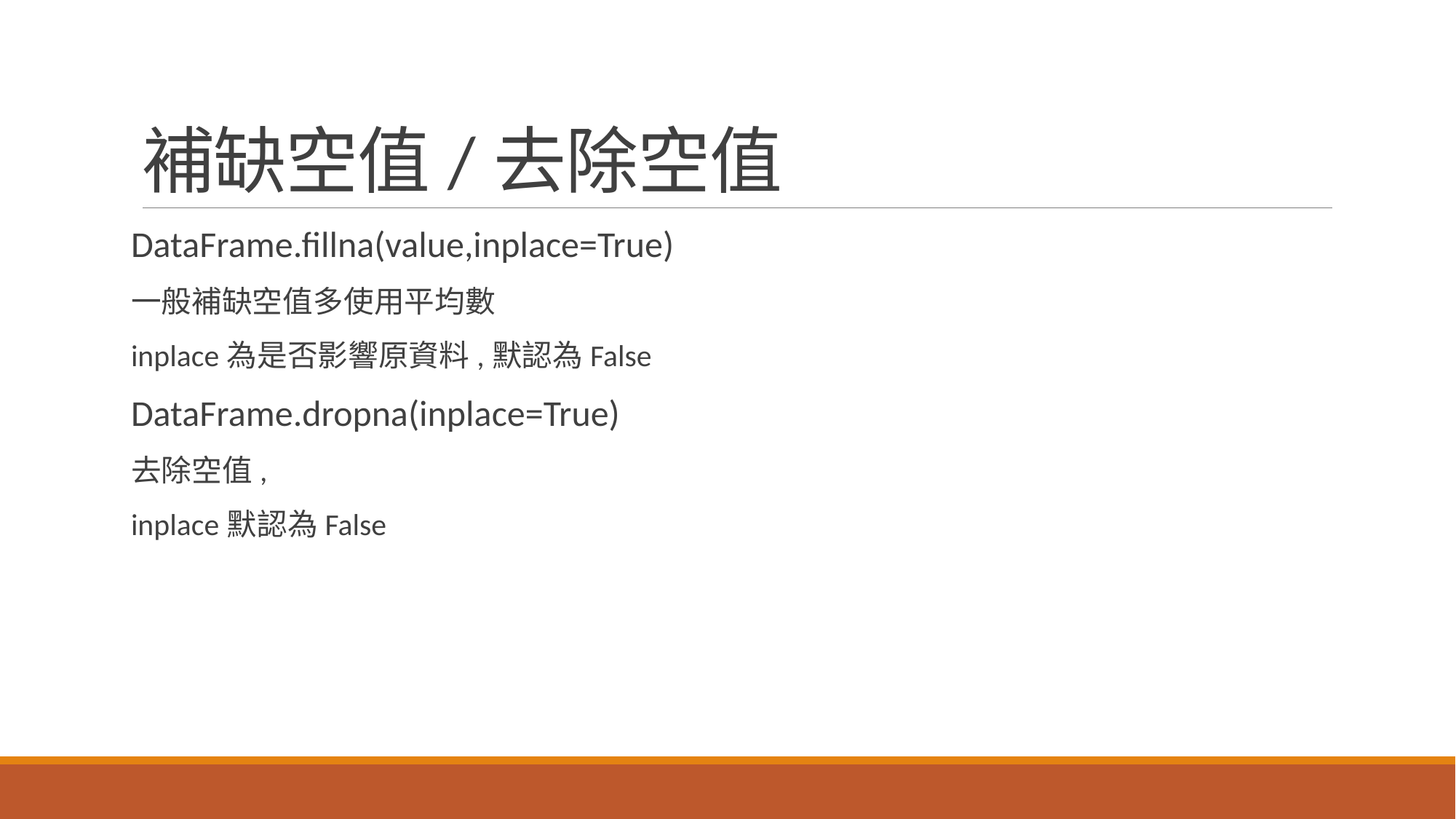

# 補缺空值/去除空值
DataFrame.fillna(value,inplace=True)
一般補缺空值多使用平均數
inplace為是否影響原資料,默認為False
DataFrame.dropna(inplace=True)
去除空值,
inplace默認為False